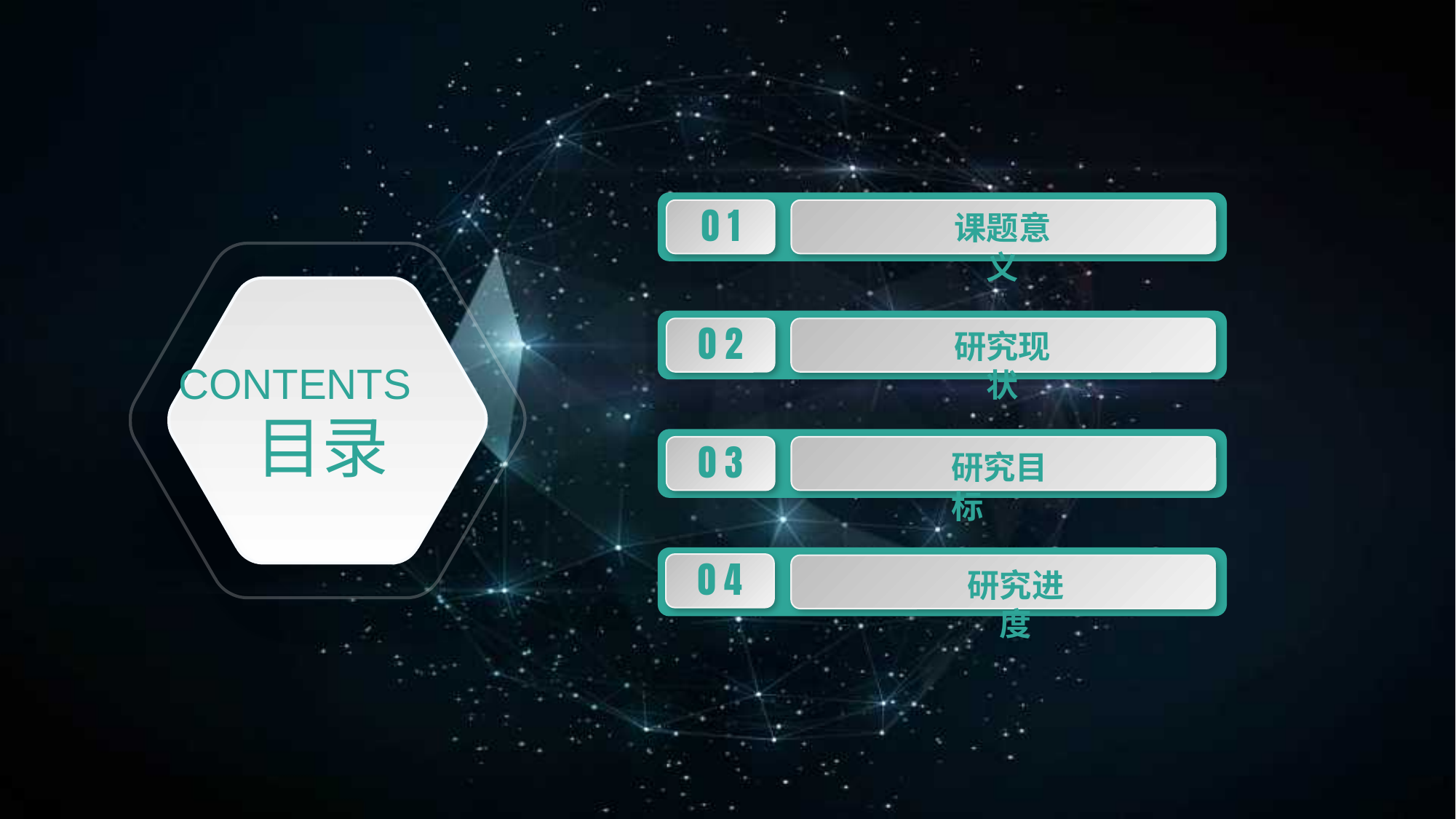

课题意义
0 1

CONTENTS
目录

研究现状
0 2

0 3
研究目标

0 4
研究进度